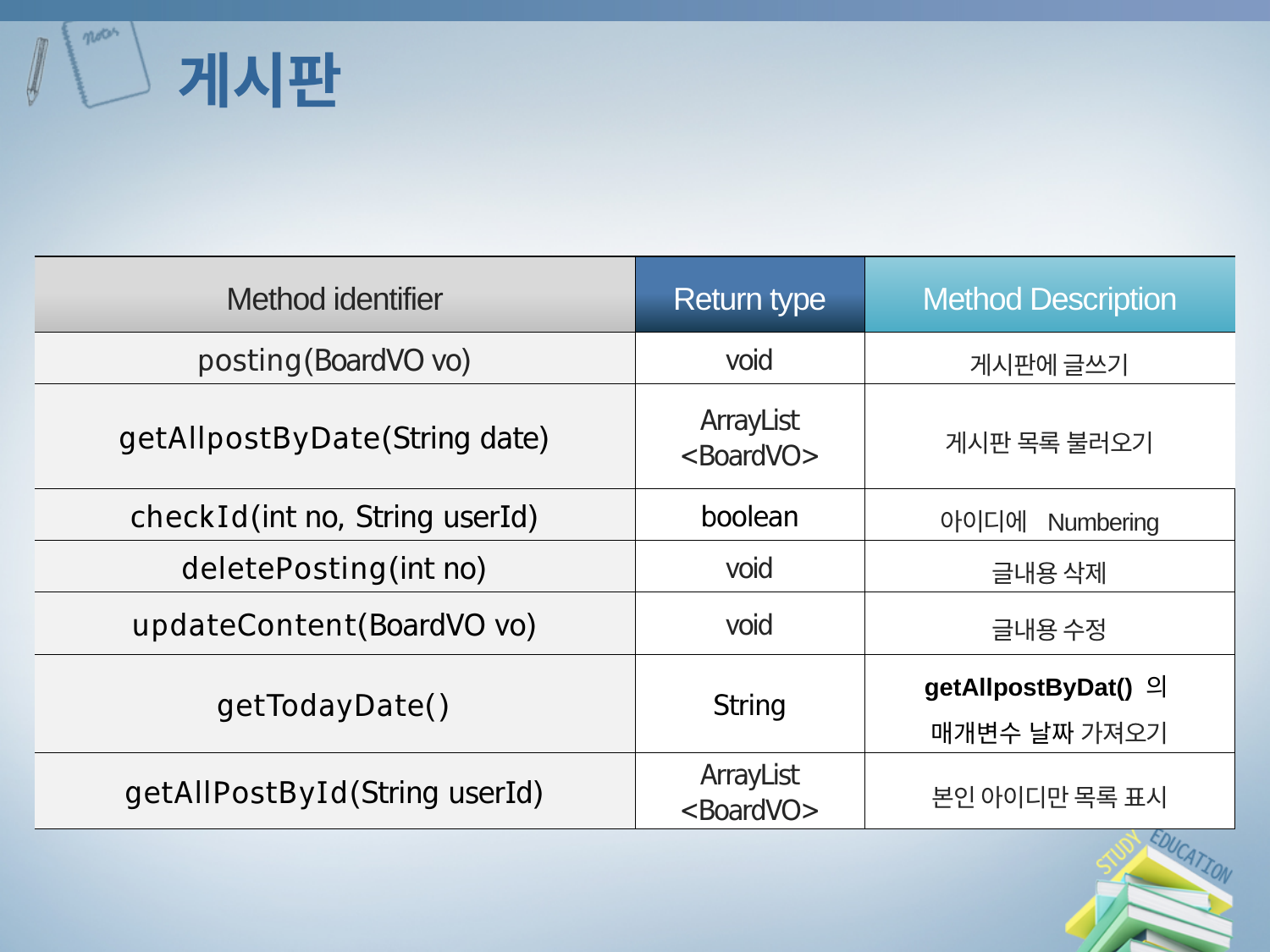

# 게시판
| Method identifier | Return type | Method Description |
| --- | --- | --- |
| posting(BoardVO vo) | void | 게시판에 글쓰기 |
| getAllpostByDate(String date) | ArrayList <BoardVO> | 게시판 목록 불러오기 |
| checkId(int no, String userId) | boolean | 아이디에 Numbering |
| deletePosting(int no) | void | 글내용 삭제 |
| updateContent(BoardVO vo) | void | 글내용 수정 |
| getTodayDate() | String | getAllpostByDat() 의 매개변수 날짜 가져오기 |
| getAllPostById(String userId) | ArrayList <BoardVO> | 본인 아이디만 목록 표시 |